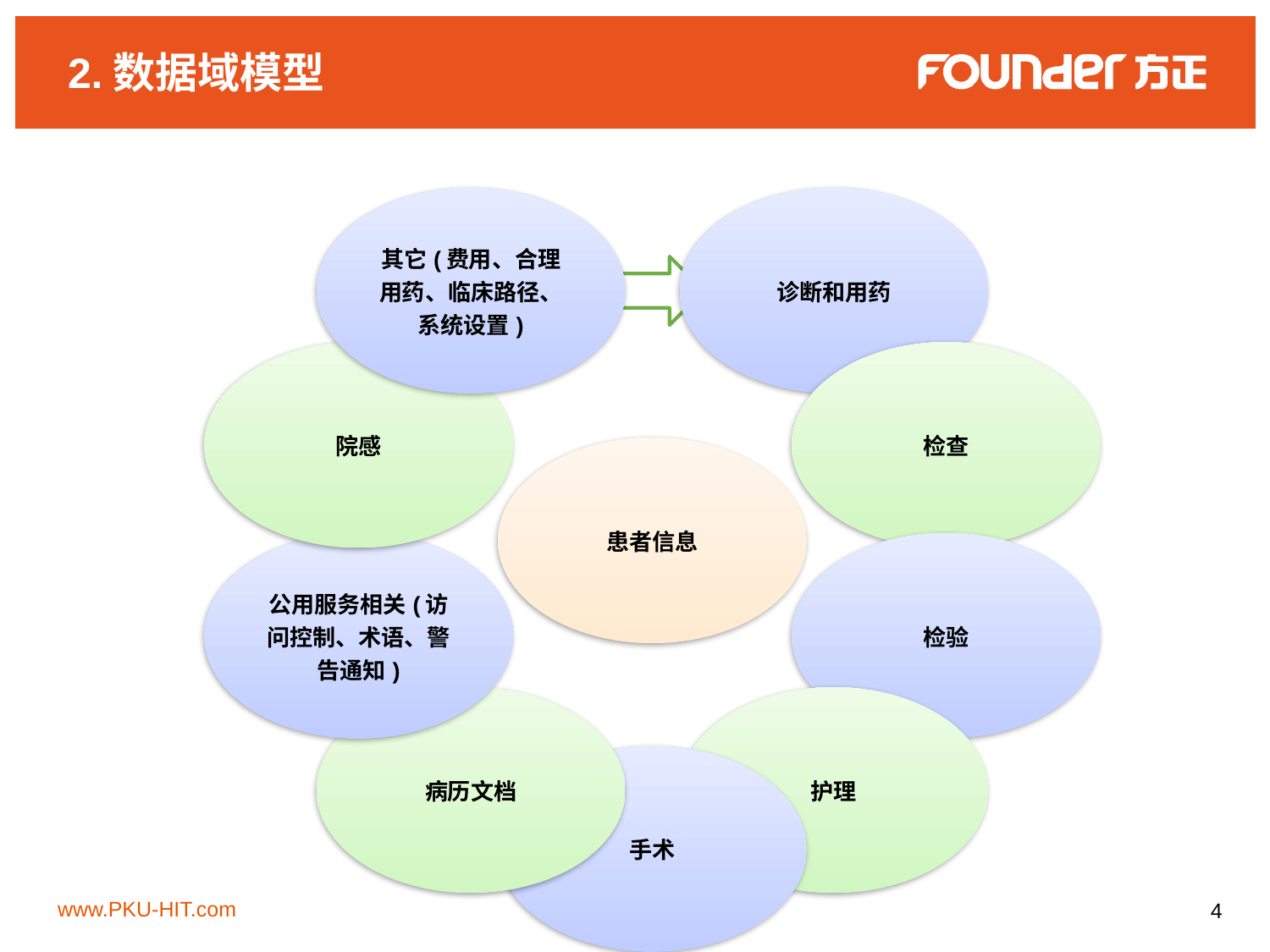

# 2.数据域模型
患者信息
诊断和用药
检查
检验
护理
手术
病历文档
公用服务相关(访问控制、术语、警告通知)
院感
其它(费用、合理用药、临床路径、系统设置)
www.PKU-HIT.com

4